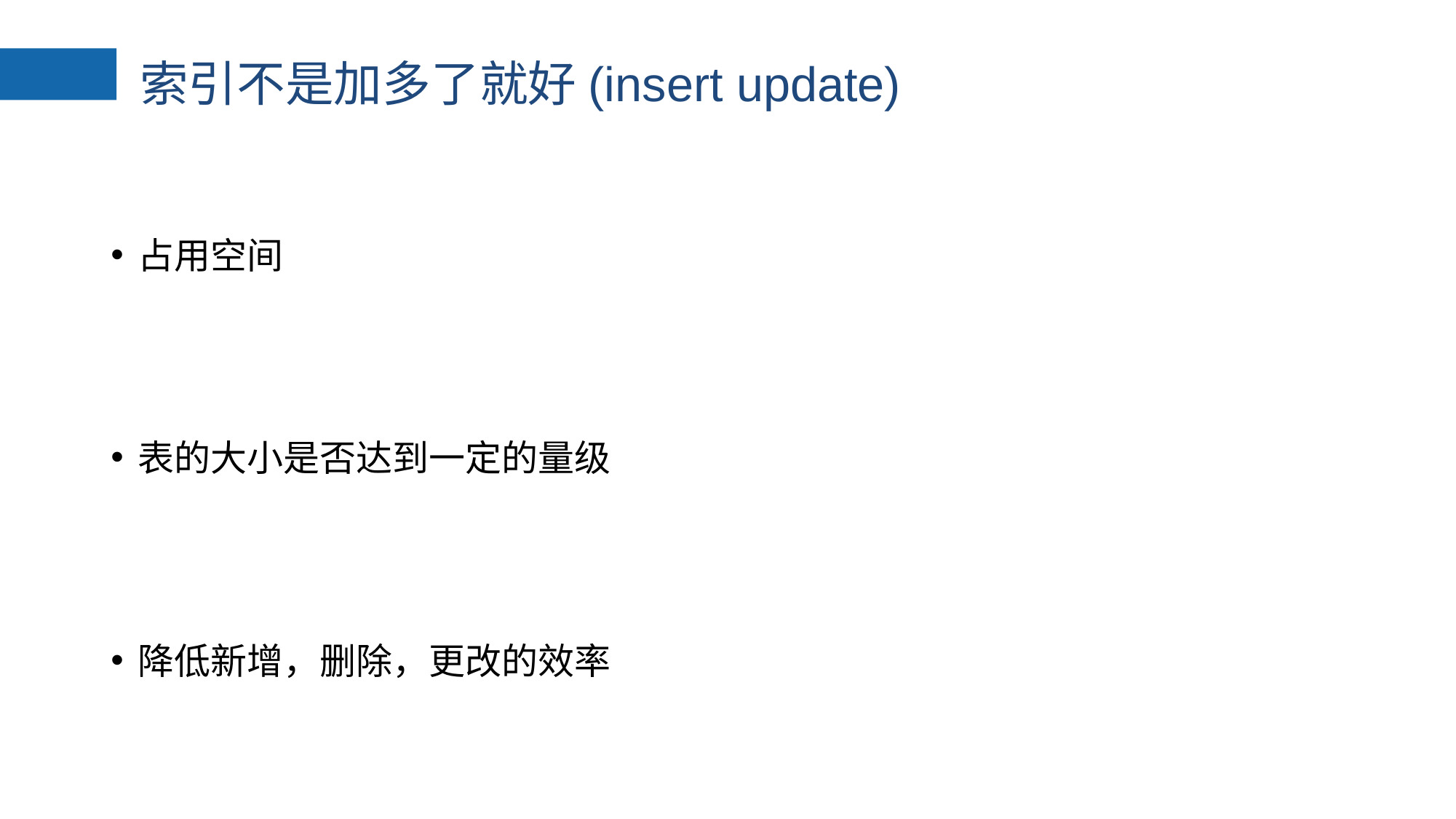

# 索引不是加多了就好(insert update)
占用空间

表的大小是否达到一定的量级

降低新增，删除，更改的效率